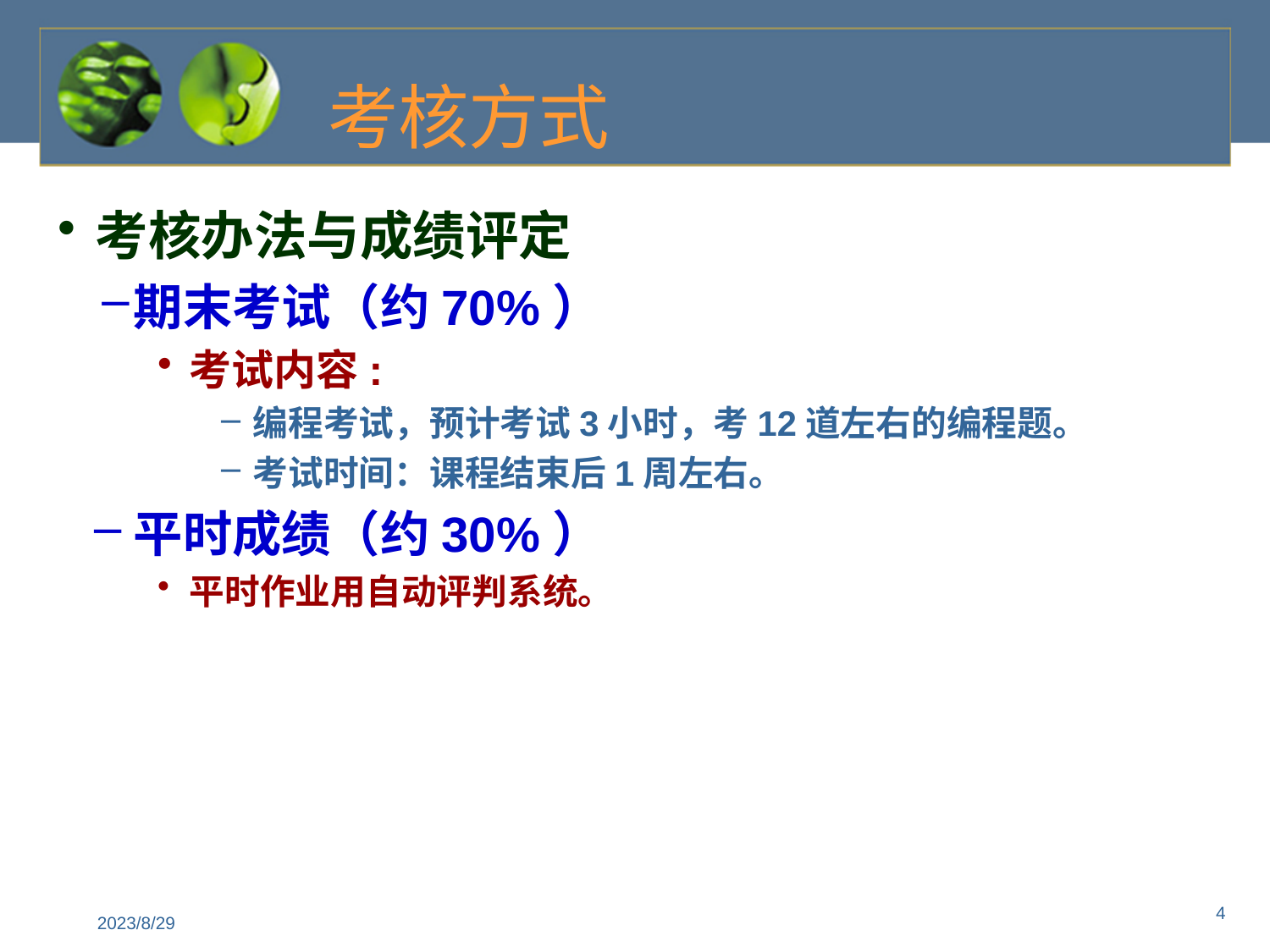

考核方式
考核办法与成绩评定
期末考试（约70%）
考试内容:
编程考试，预计考试3小时，考12道左右的编程题。
考试时间：课程结束后1周左右。
平时成绩（约30%）
平时作业用自动评判系统。
4
2023/8/29